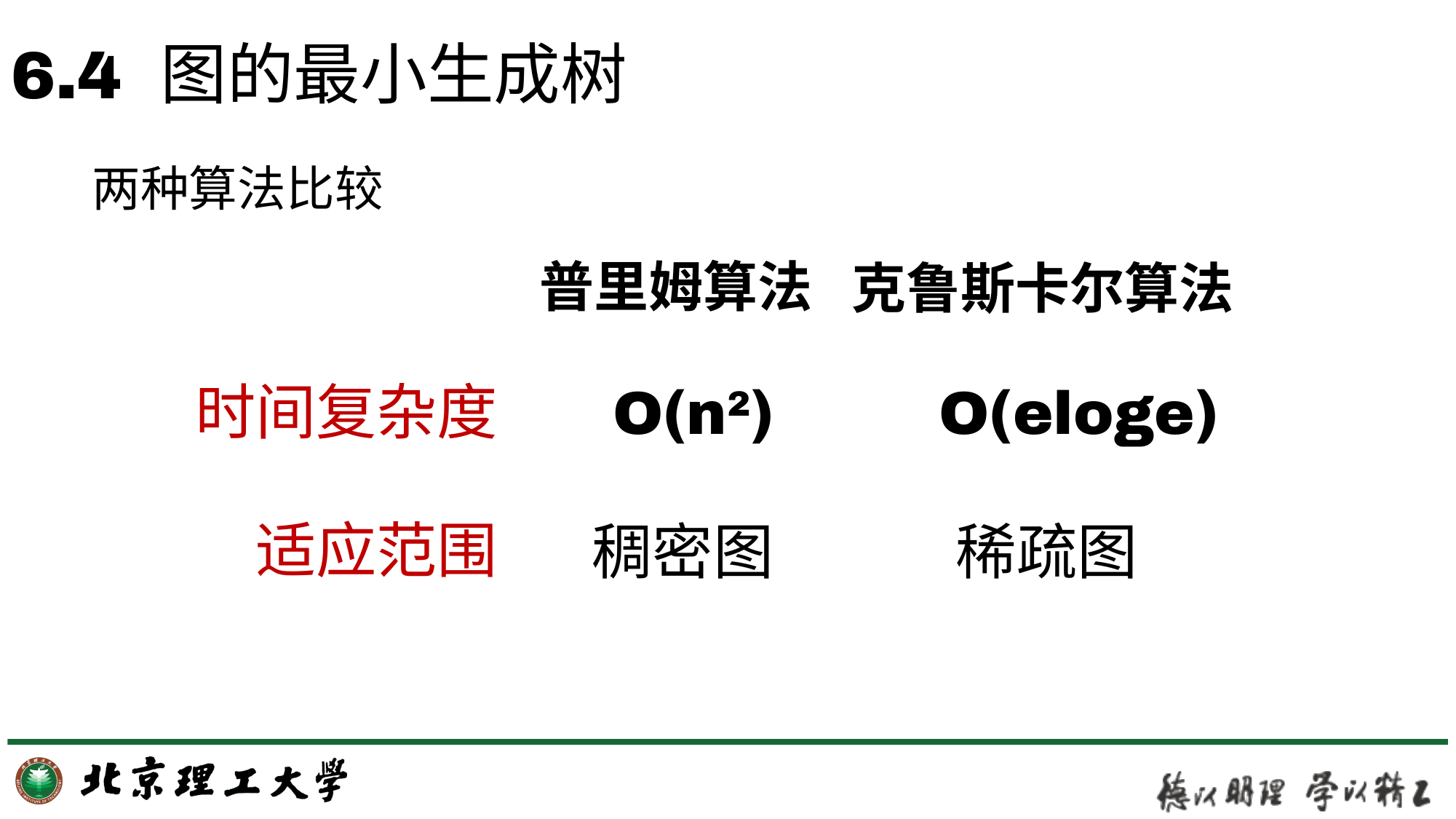

6.4 图的最小生成树
两种算法比较
普里姆算法
克鲁斯卡尔算法
时间复杂度
O(n2)
O(eloge)
适应范围
稠密图
稀疏图